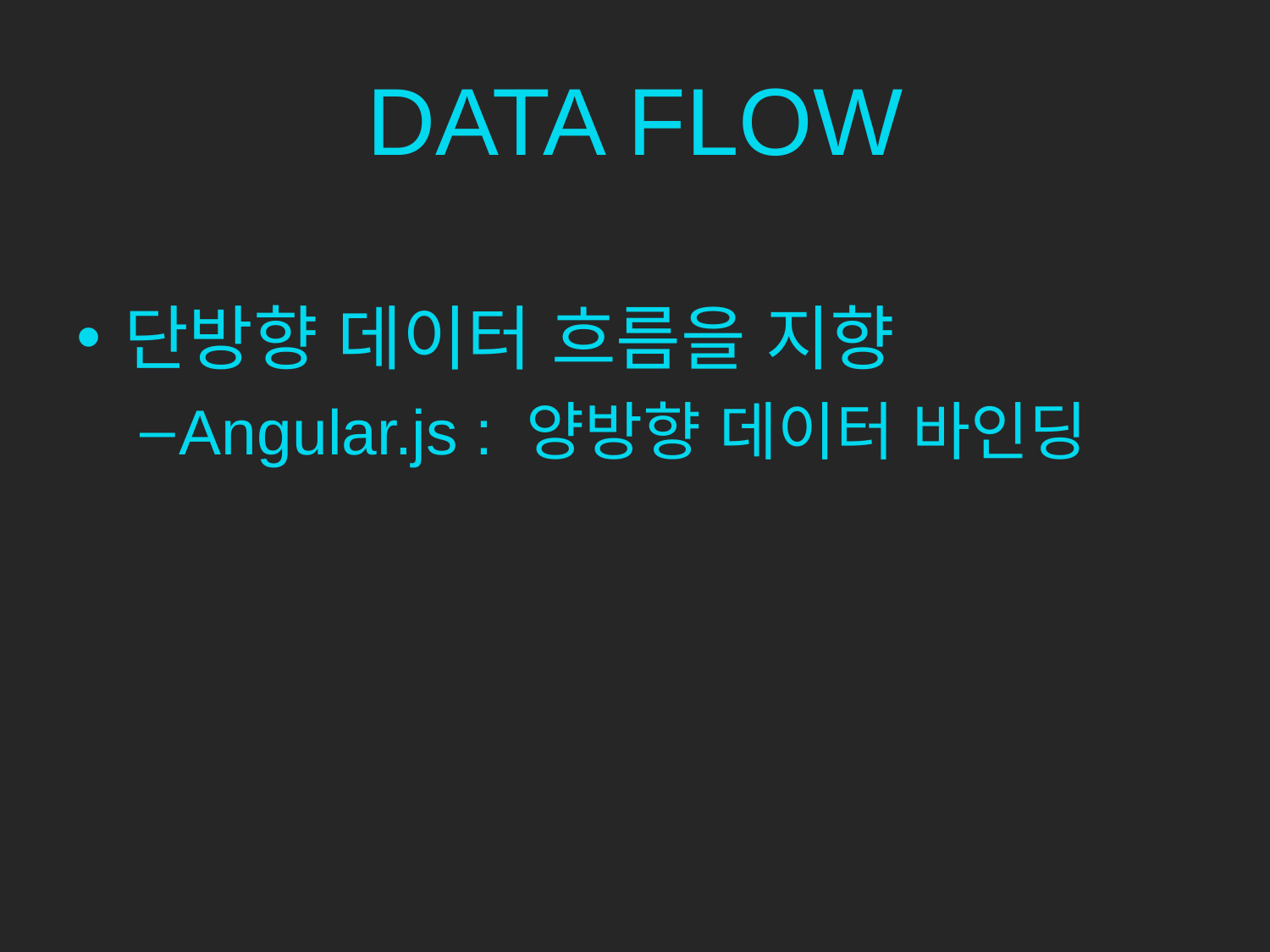

# DATA FLOW
단방향 데이터 흐름을 지향
Angular.js : 양방향 데이터 바인딩